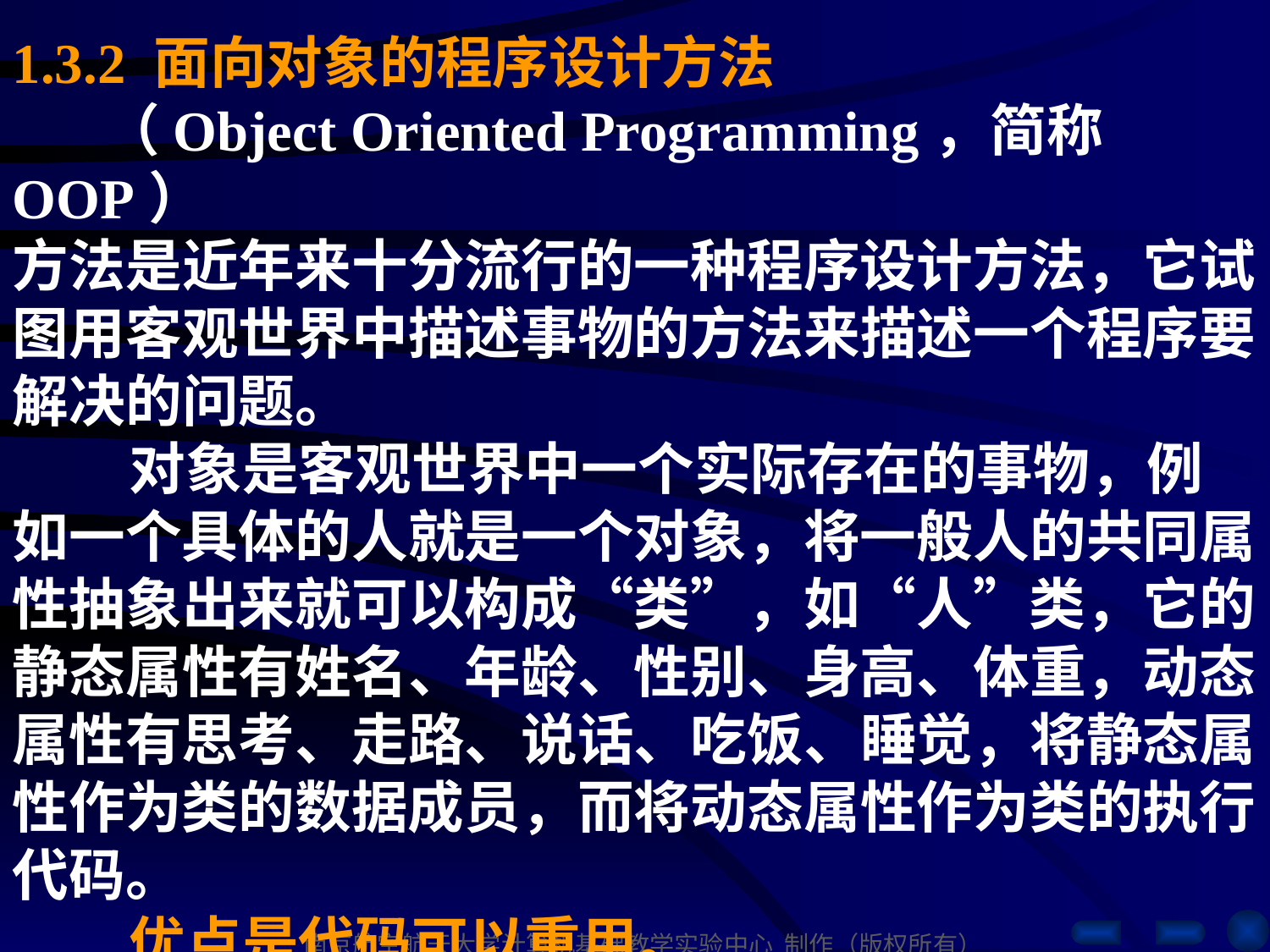

1.3.2 面向对象的程序设计方法
      （Object Oriented Programming，简称OOP）
方法是近年来十分流行的一种程序设计方法，它试图用客观世界中描述事物的方法来描述一个程序要解决的问题。
        对象是客观世界中一个实际存在的事物，例如一个具体的人就是一个对象，将一般人的共同属性抽象出来就可以构成“类”，如“人”类，它的静态属性有姓名、年龄、性别、身高、体重，动态属性有思考、走路、说话、吃饭、睡觉，将静态属性作为类的数据成员，而将动态属性作为类的执行代码。
        优点是代码可以重用。